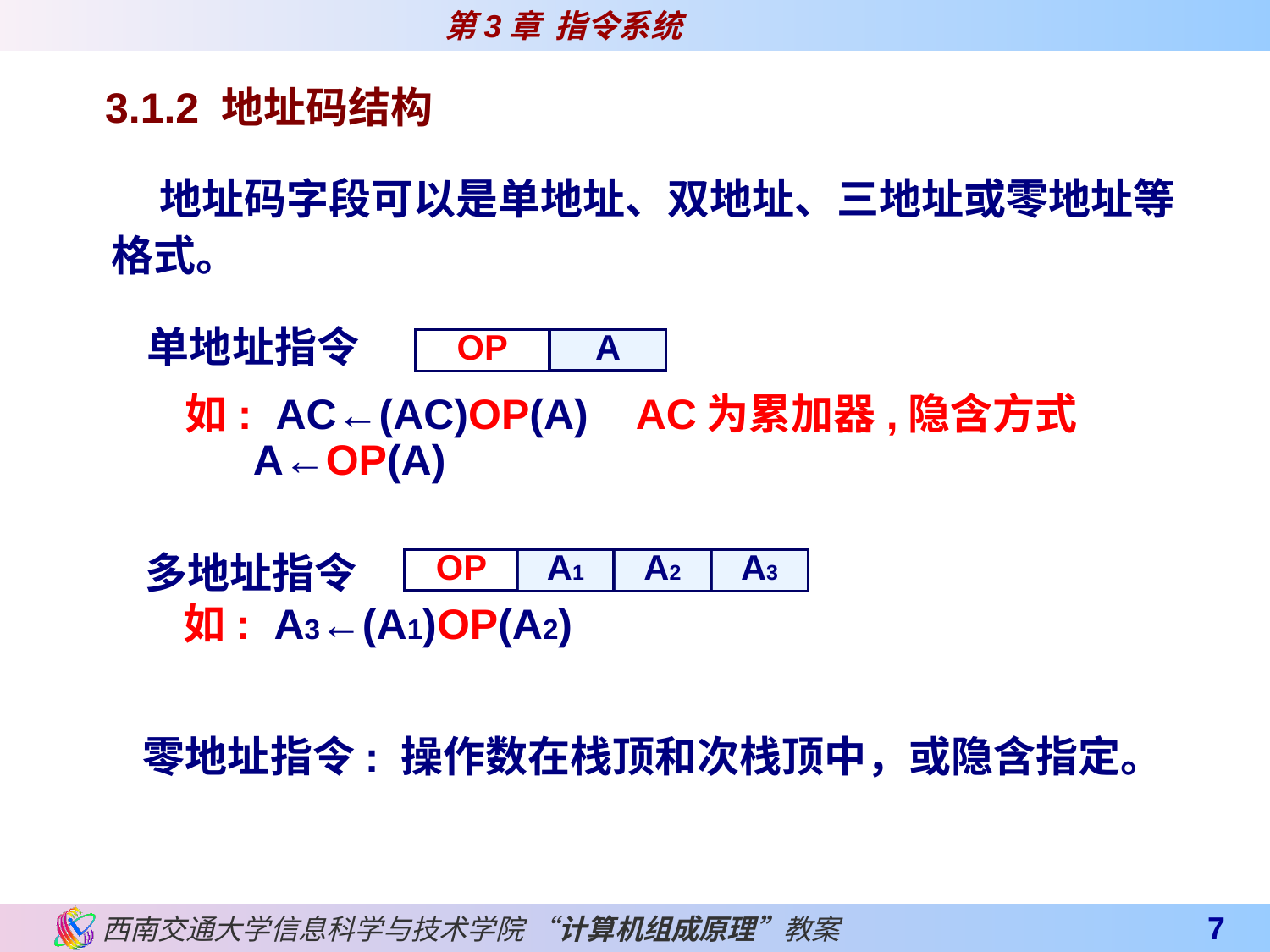

3.1.2 地址码结构
    地址码字段可以是单地址、双地址、三地址或零地址等格式。
    单地址指令
        如:  AC←(AC)OP(A)    AC为累加器,隐含方式
             A←OP(A)
A
OP
    多地址指令
        如:  A3←(A1)OP(A2)
OP
A1
A2
A3
    零地址指令: 操作数在栈顶和次栈顶中，或隐含指定。